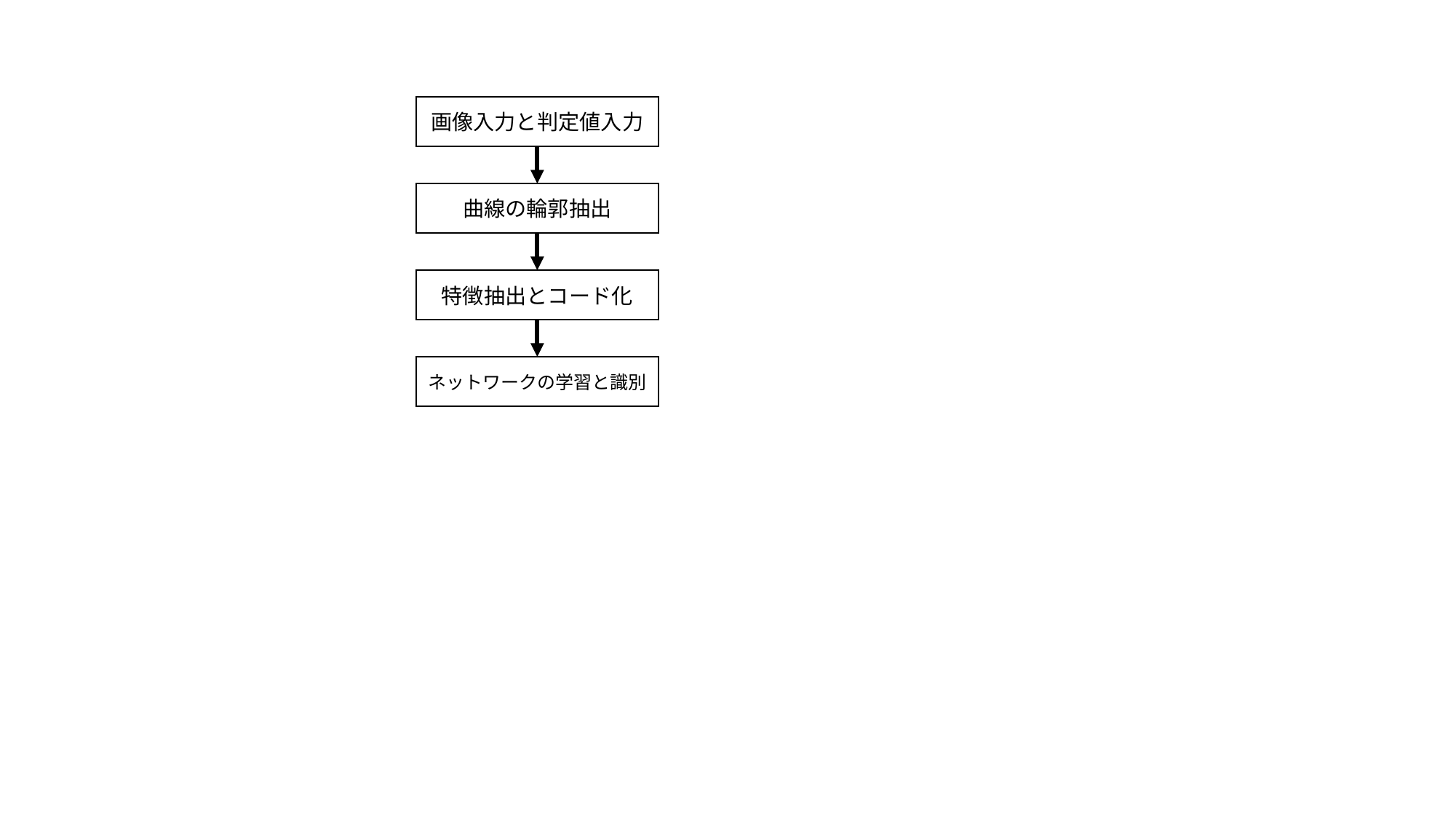

画像入力と判定値入力
曲線の輪郭抽出
特徴抽出とコード化
ネットワークの学習と識別